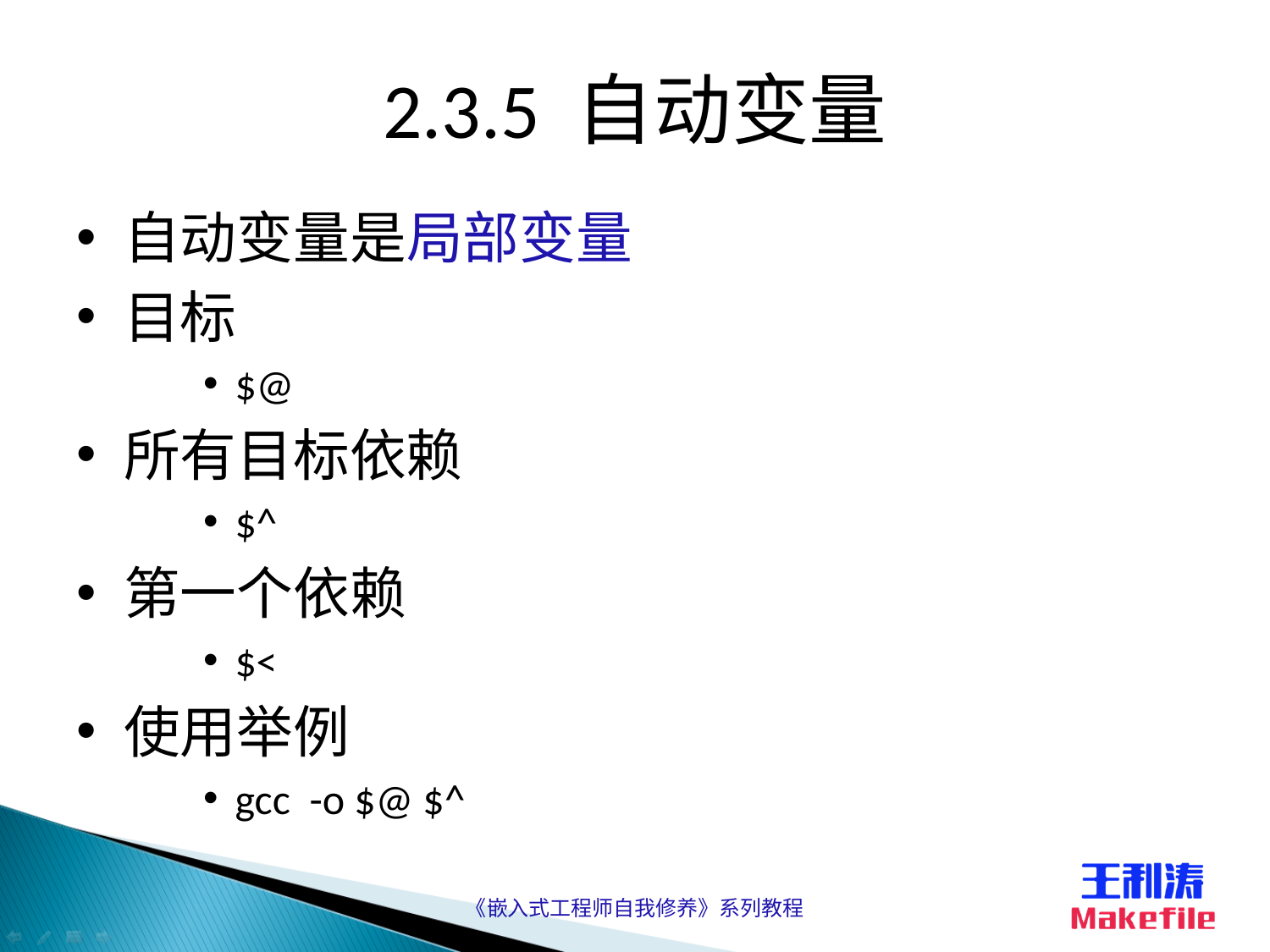

# 2.3.5 自动变量
自动变量是局部变量
目标
$@
所有目标依赖
$^
第一个依赖
$<
使用举例
gcc  -o $@ $^
《嵌入式工程师自我修养》系列教程